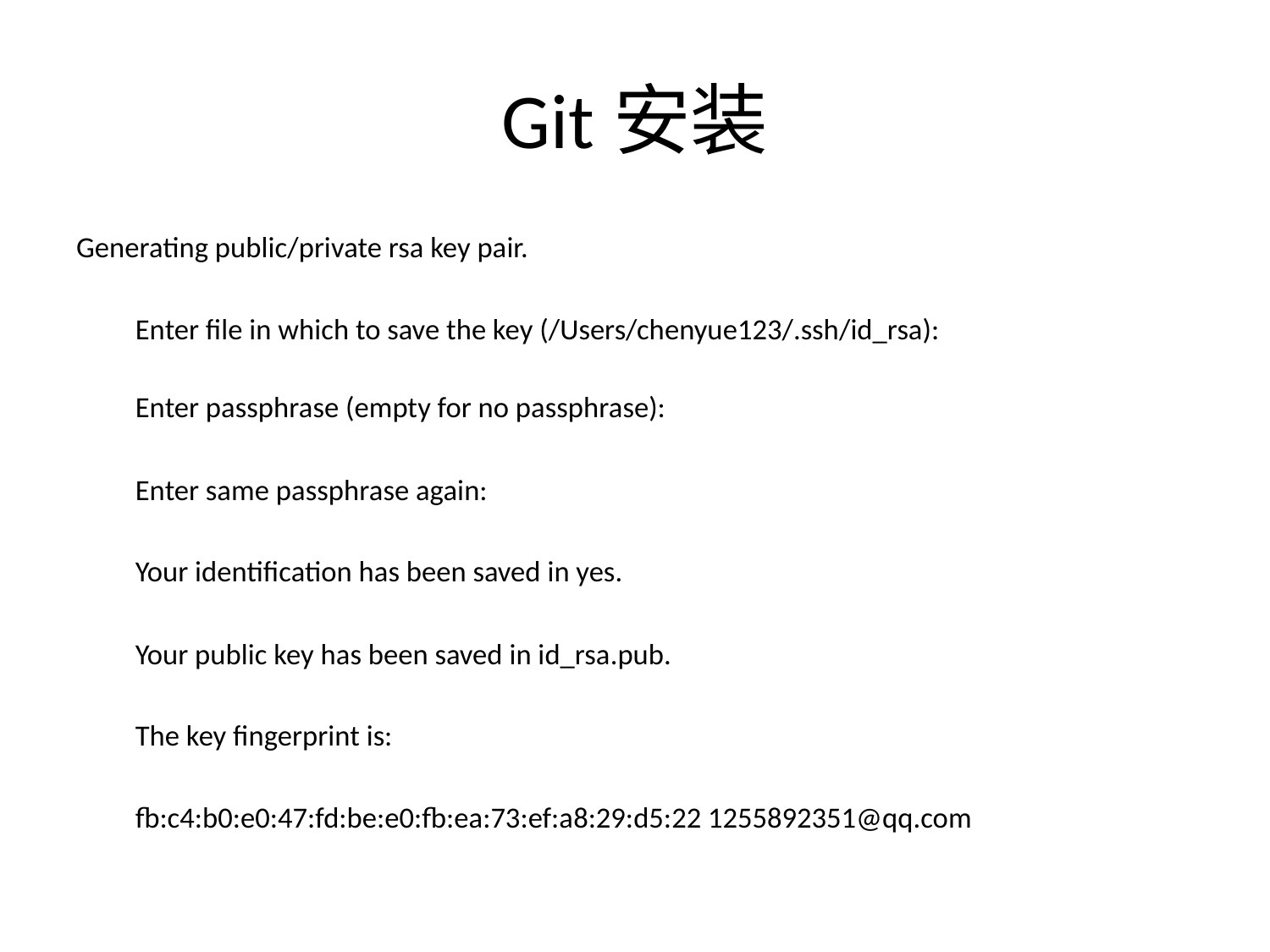

# Git安装
Generating public/private rsa key pair.

         Enter file in which to save the key (/Users/chenyue123/.ssh/id_rsa):

         Enter passphrase (empty for no passphrase):

         Enter same passphrase again:

         Your identification has been saved in yes.

         Your public key has been saved in id_rsa.pub.

         The key fingerprint is:

         fb:c4:b0:e0:47:fd:be:e0:fb:ea:73:ef:a8:29:d5:22 1255892351@qq.com